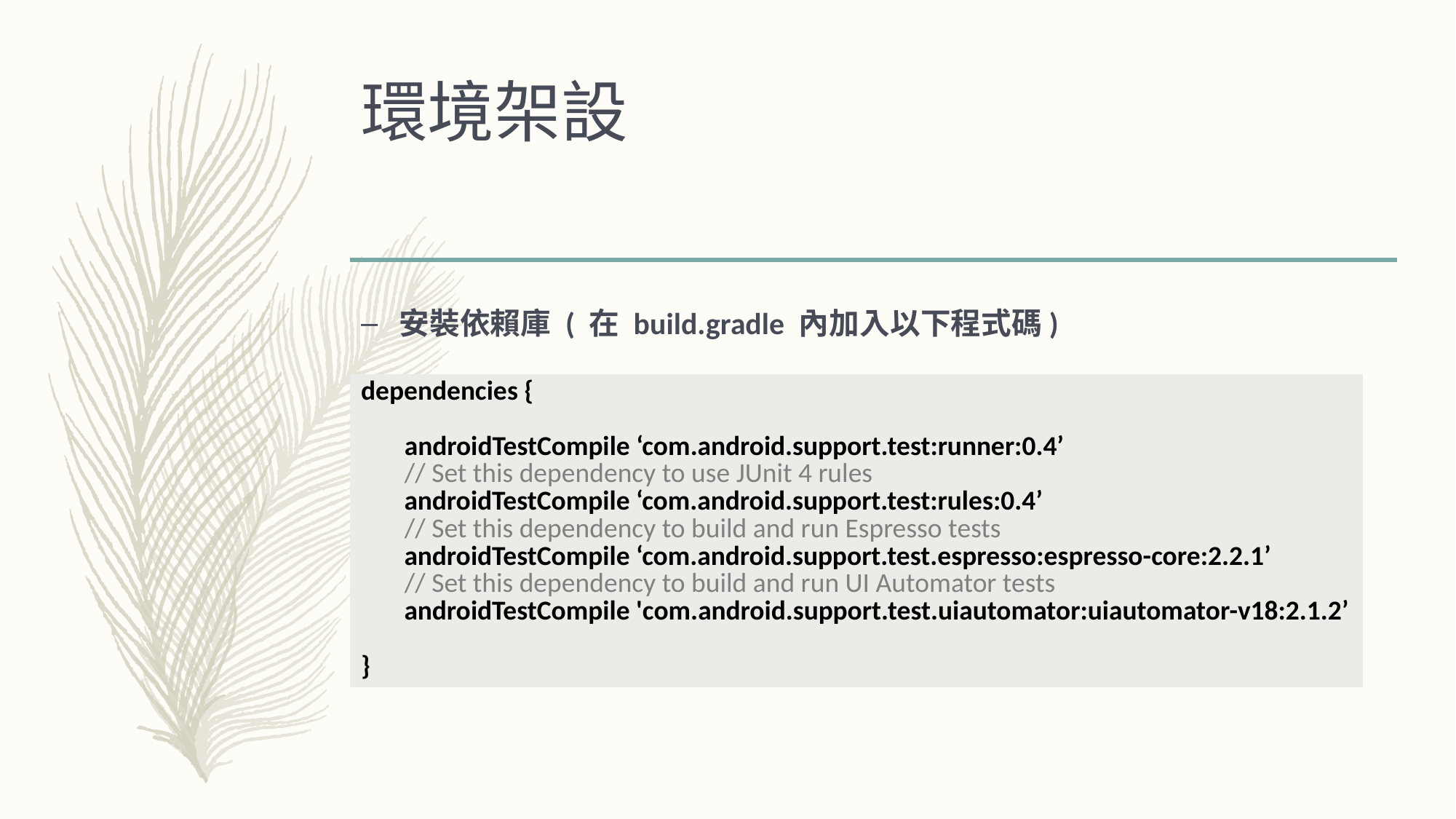

# 環境架設
安裝依賴庫 ( 在 build.gradle 內加入以下程式碼)

| dependencies {   androidTestCompile ‘com.android.support.test:runner:0.4’   // Set this dependency to use JUnit 4 rules   androidTestCompile ‘com.android.support.test:rules:0.4’   // Set this dependency to build and run Espresso tests   androidTestCompile ‘com.android.support.test.espresso:espresso-core:2.2.1’   // Set this dependency to build and run UI Automator tests   androidTestCompile 'com.android.support.test.uiautomator:uiautomator-v18:2.1.2’ } |
| --- |